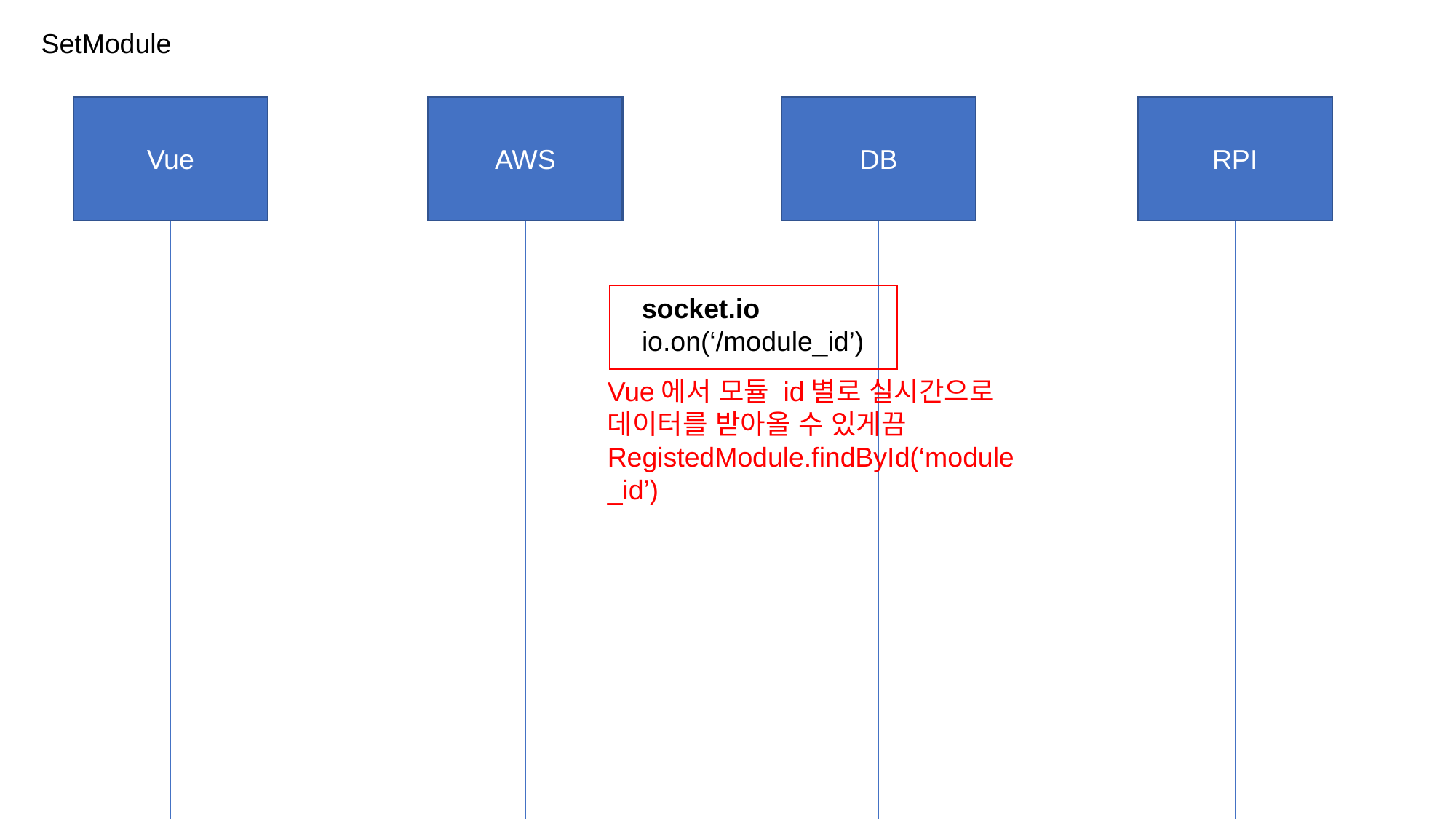

SetModule
Vue
AWS
DB
RPI
socket.io
io.on(‘/module_id’)

Vue에서 모듈 id별로 실시간으로 데이터를 받아올 수 있게끔 RegistedModule.findById(‘module_id’)